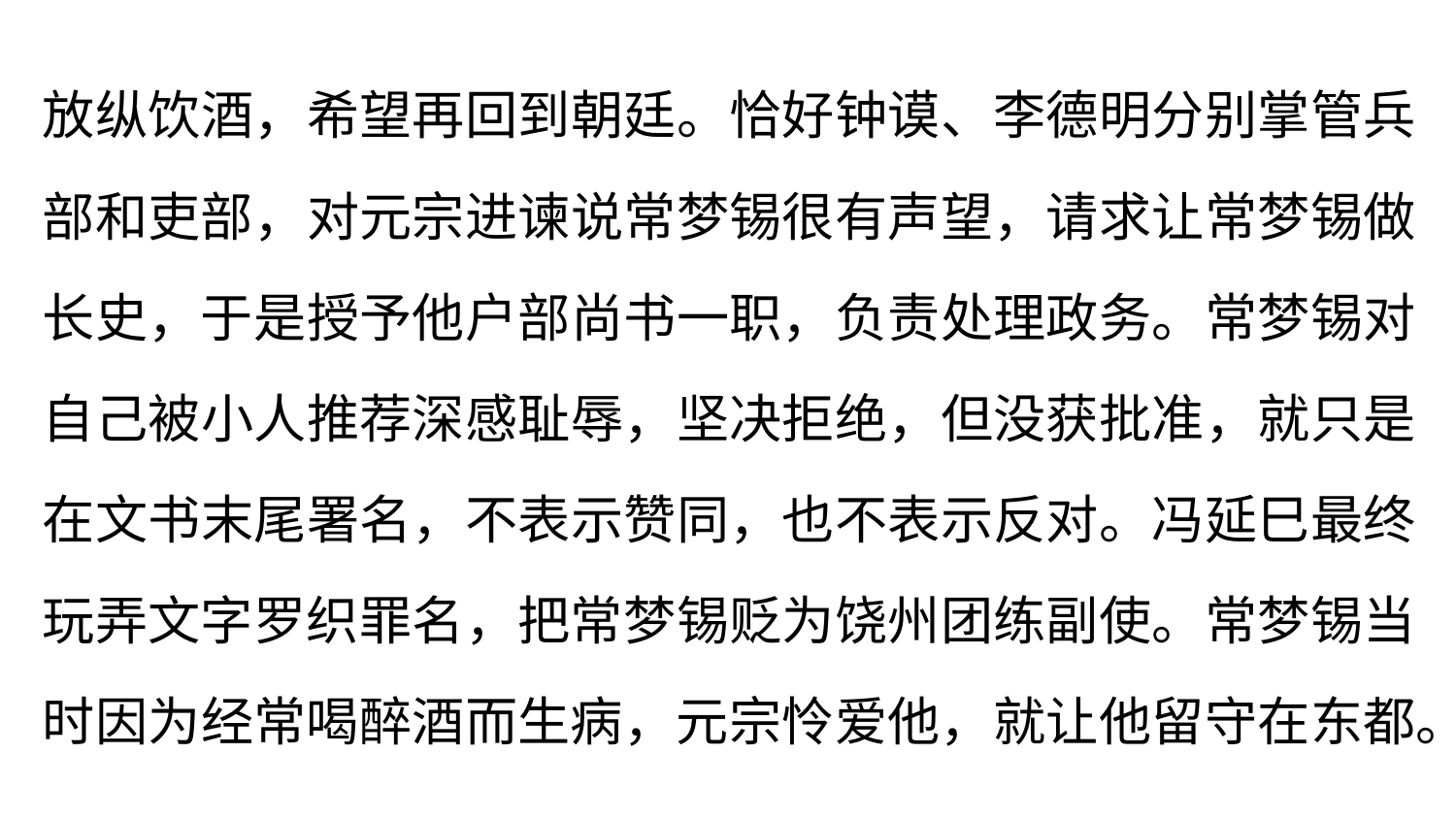

放纵饮酒，希望再回到朝廷。恰好钟谟、李德明分别掌管兵部和吏部，对元宗进谏说常梦锡很有声望，请求让常梦锡做长史，于是授予他户部尚书一职，负责处理政务。常梦锡对自己被小人推荐深感耻辱，坚决拒绝，但没获批准，就只是在文书末尾署名，不表示赞同，也不表示反对。冯延巳最终玩弄文字罗织罪名，把常梦锡贬为饶州团练副使。常梦锡当时因为经常喝醉酒而生病，元宗怜爱他，就让他留守在东都。